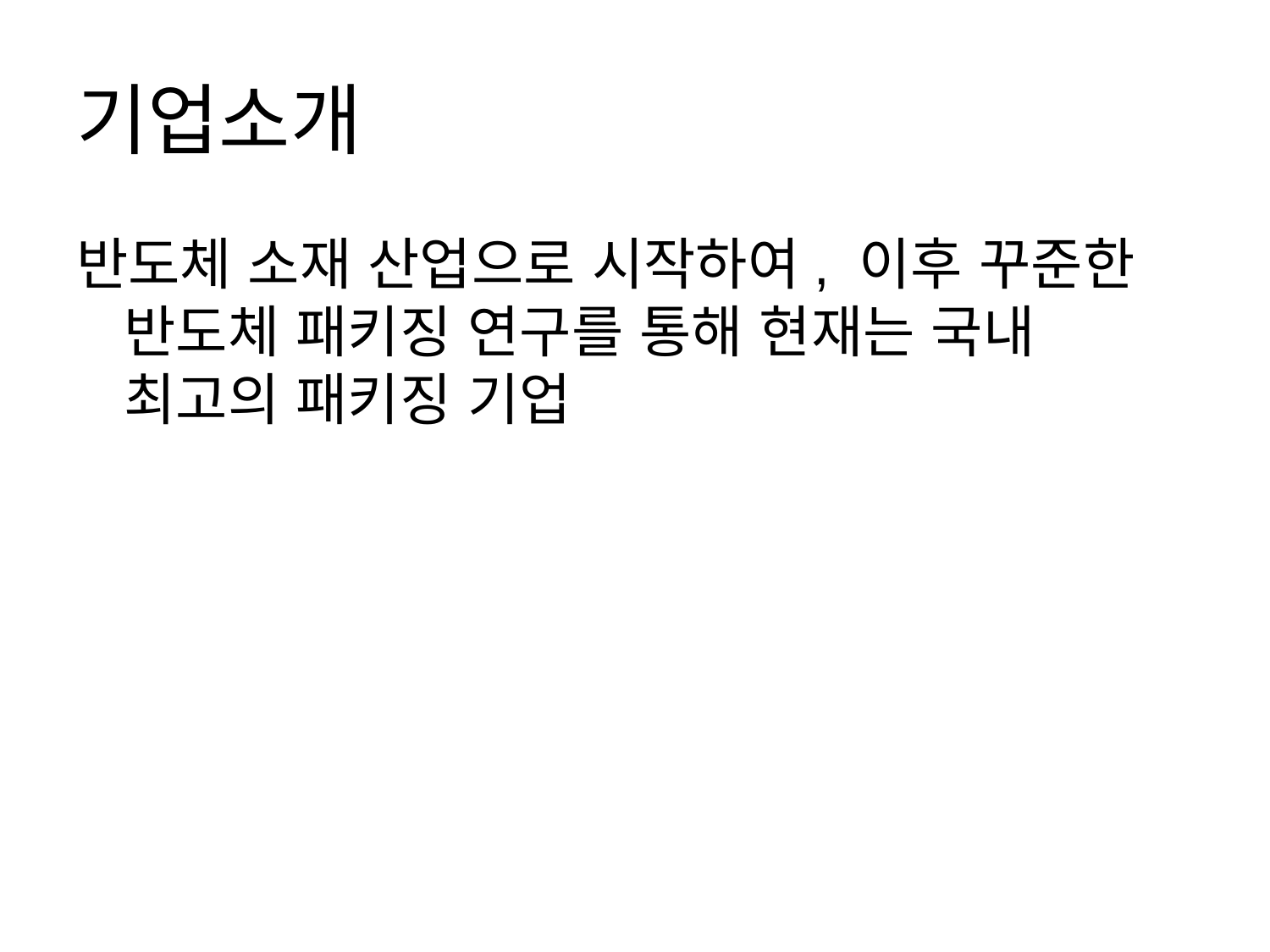

# 기업소개
반도체 소재 산업으로 시작하여, 이후 꾸준한 반도체 패키징 연구를 통해 현재는 국내 최고의 패키징 기업